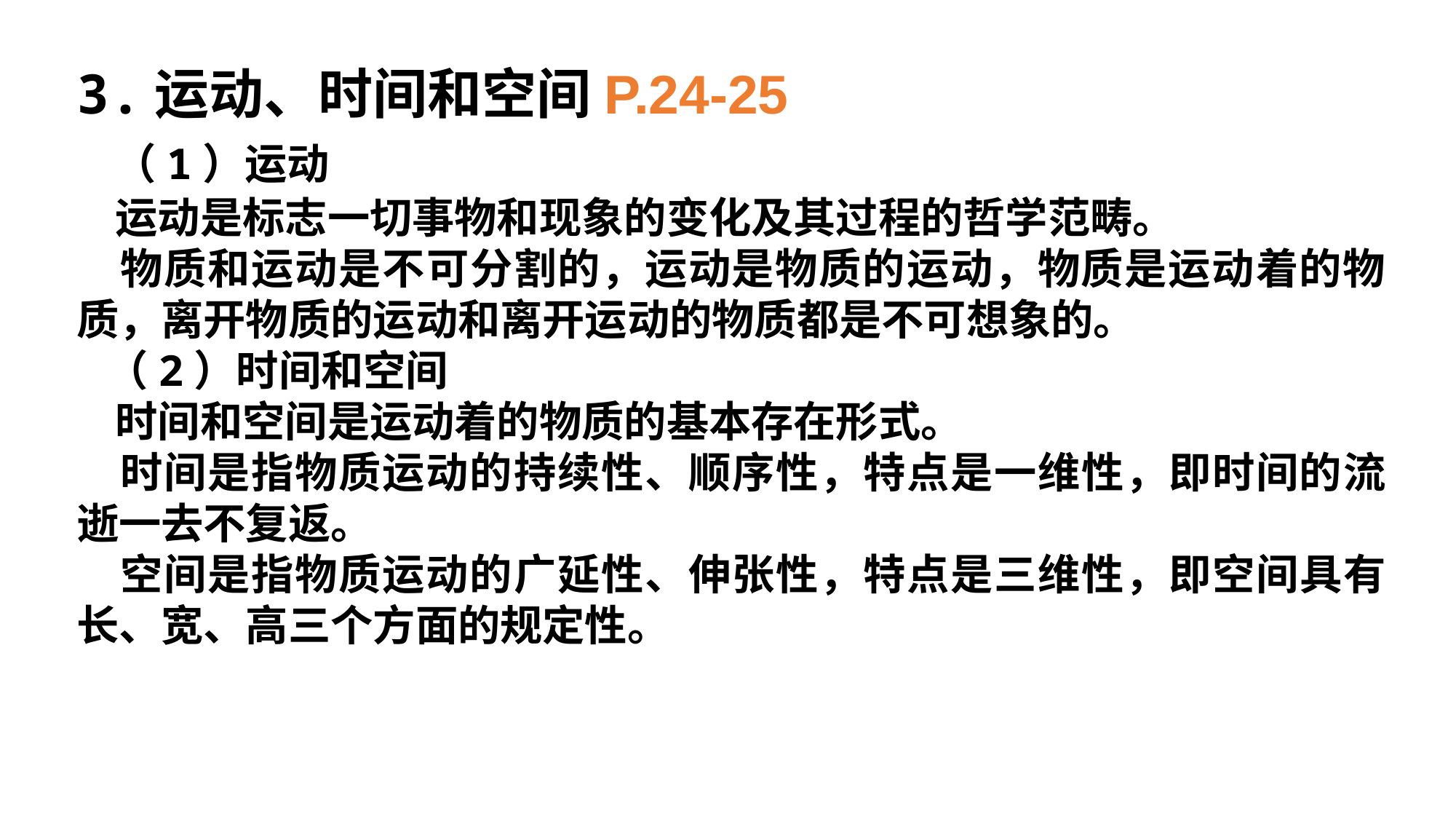

3.运动、时间和空间P.24-25
  （1）运动
   运动是标志一切事物和现象的变化及其过程的哲学范畴。
   物质和运动是不可分割的，运动是物质的运动，物质是运动着的物质，离开物质的运动和离开运动的物质都是不可想象的。
  （2）时间和空间
   时间和空间是运动着的物质的基本存在形式。
   时间是指物质运动的持续性、顺序性，特点是一维性，即时间的流逝一去不复返。
   空间是指物质运动的广延性、伸张性，特点是三维性，即空间具有长、宽、高三个方面的规定性。